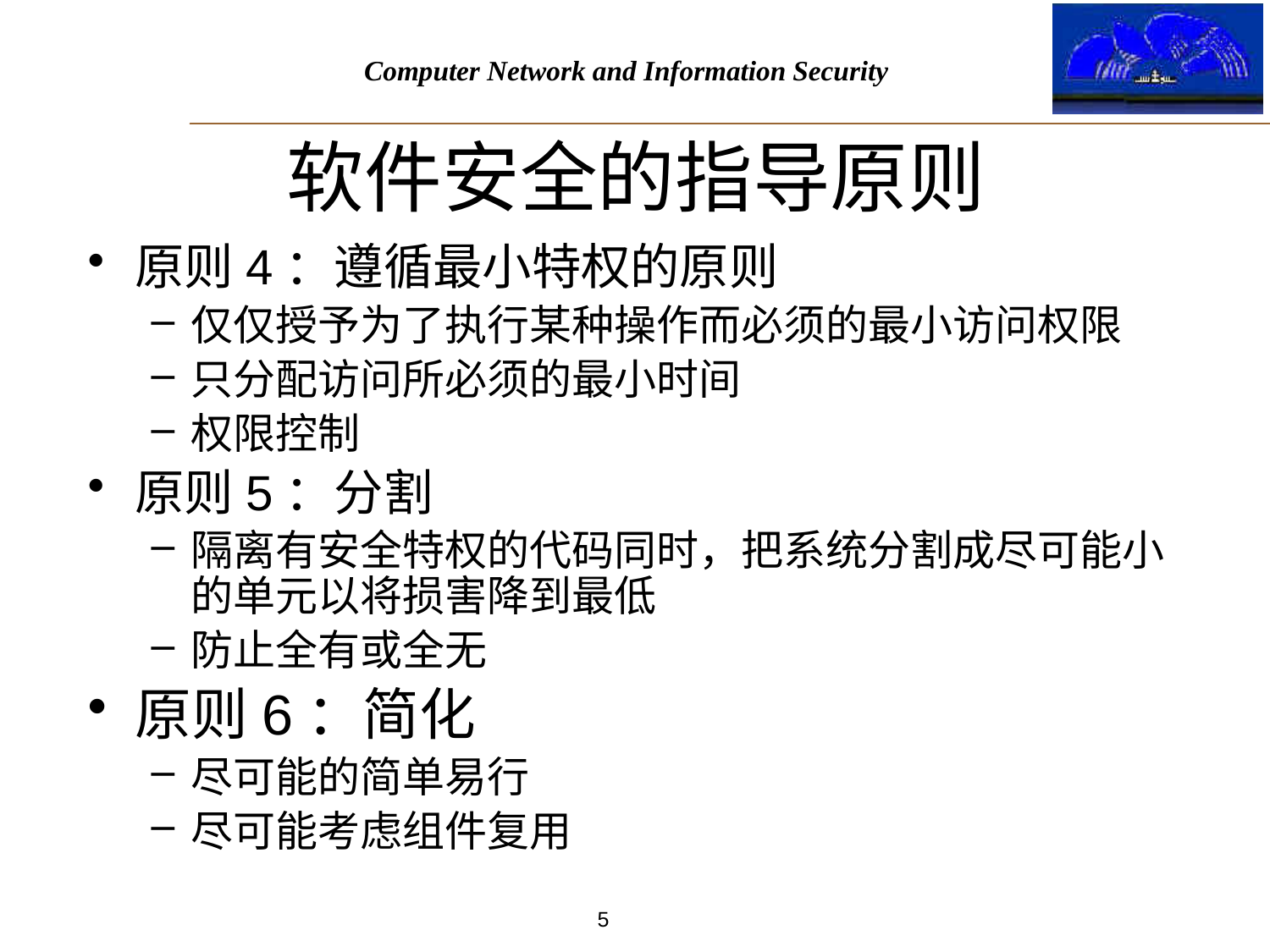

软件安全的指导原则
原则4：遵循最小特权的原则
仅仅授予为了执行某种操作而必须的最小访问权限
只分配访问所必须的最小时间
权限控制
原则5：分割
隔离有安全特权的代码同时，把系统分割成尽可能小的单元以将损害降到最低
防止全有或全无
原则6：简化
尽可能的简单易行
尽可能考虑组件复用
5